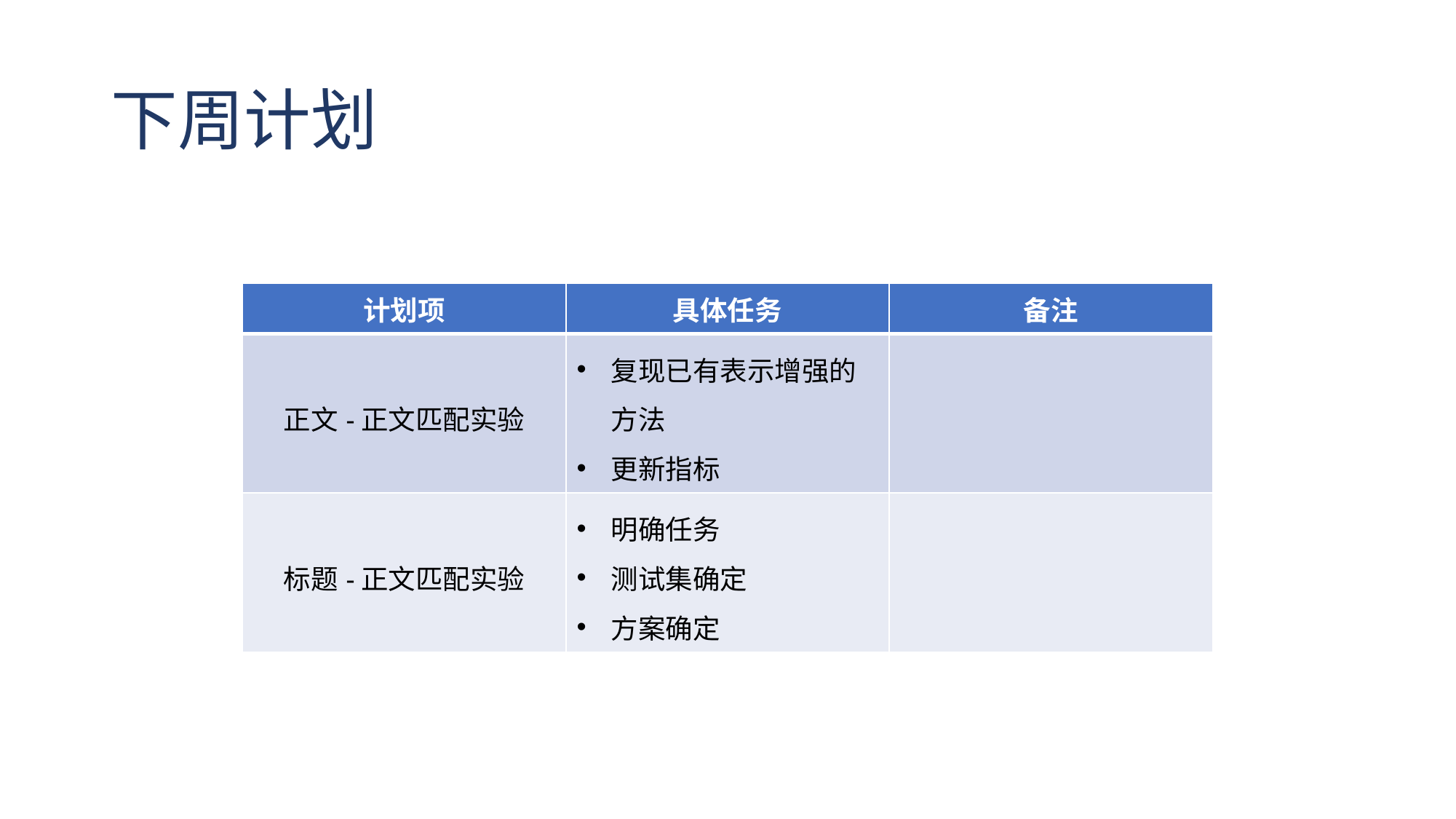

# 下周计划
| 计划项 | 具体任务 | 备注 |
| --- | --- | --- |
| 正文-正文匹配实验 | 复现已有表示增强的方法 更新指标 |  |
| 标题-正文匹配实验 | 明确任务 测试集确定 方案确定 |  |